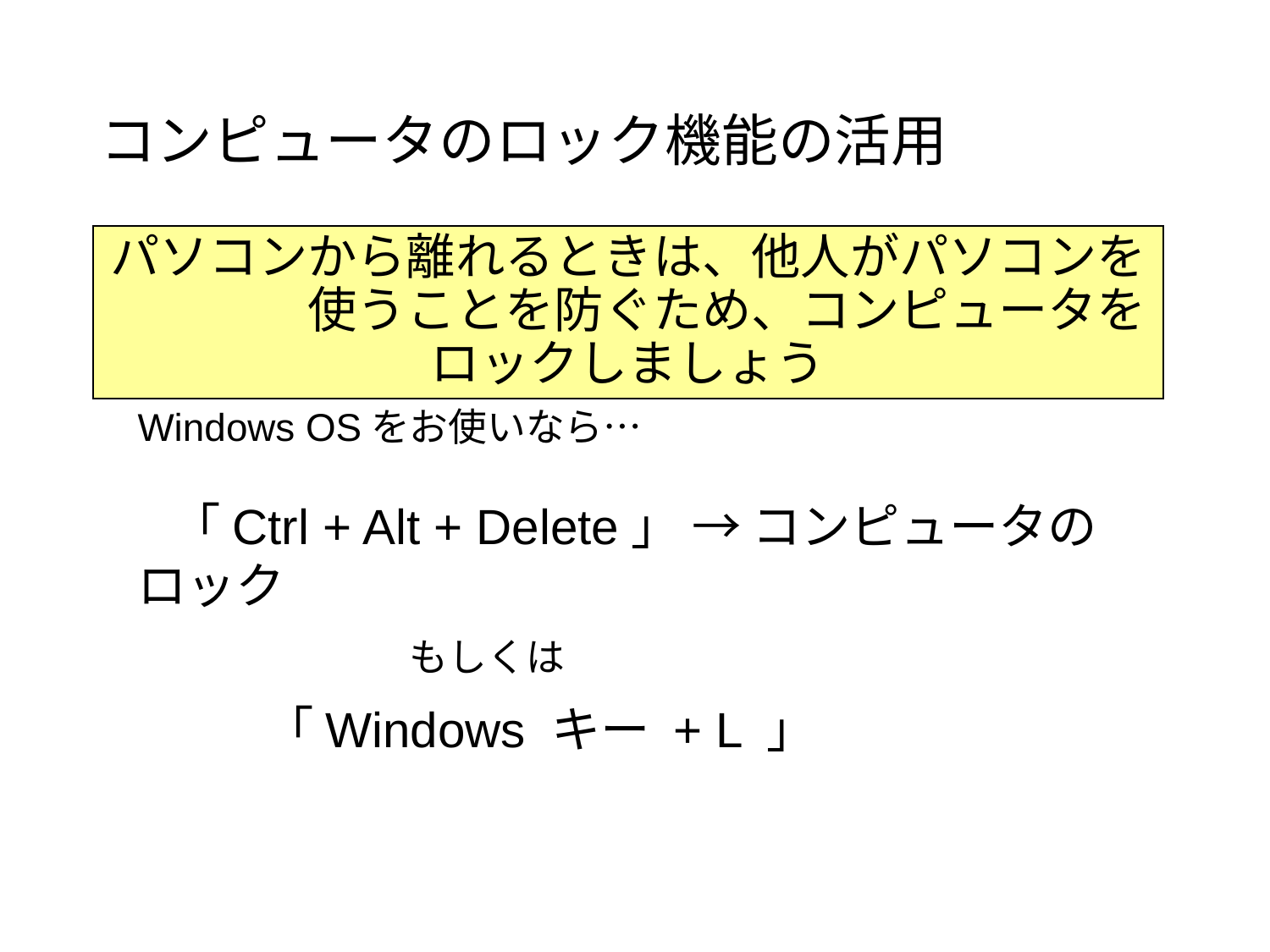

# コンピュータのロック機能の活用
パソコンから離れるときは、他人がパソコンを                   使うことを防ぐため、コンピュータをロックしましょう
Windows OSをお使いなら…

  「Ctrl + Alt + Delete」 → コンピュータのロック

		 もしくは

	「Windows キー + L 」